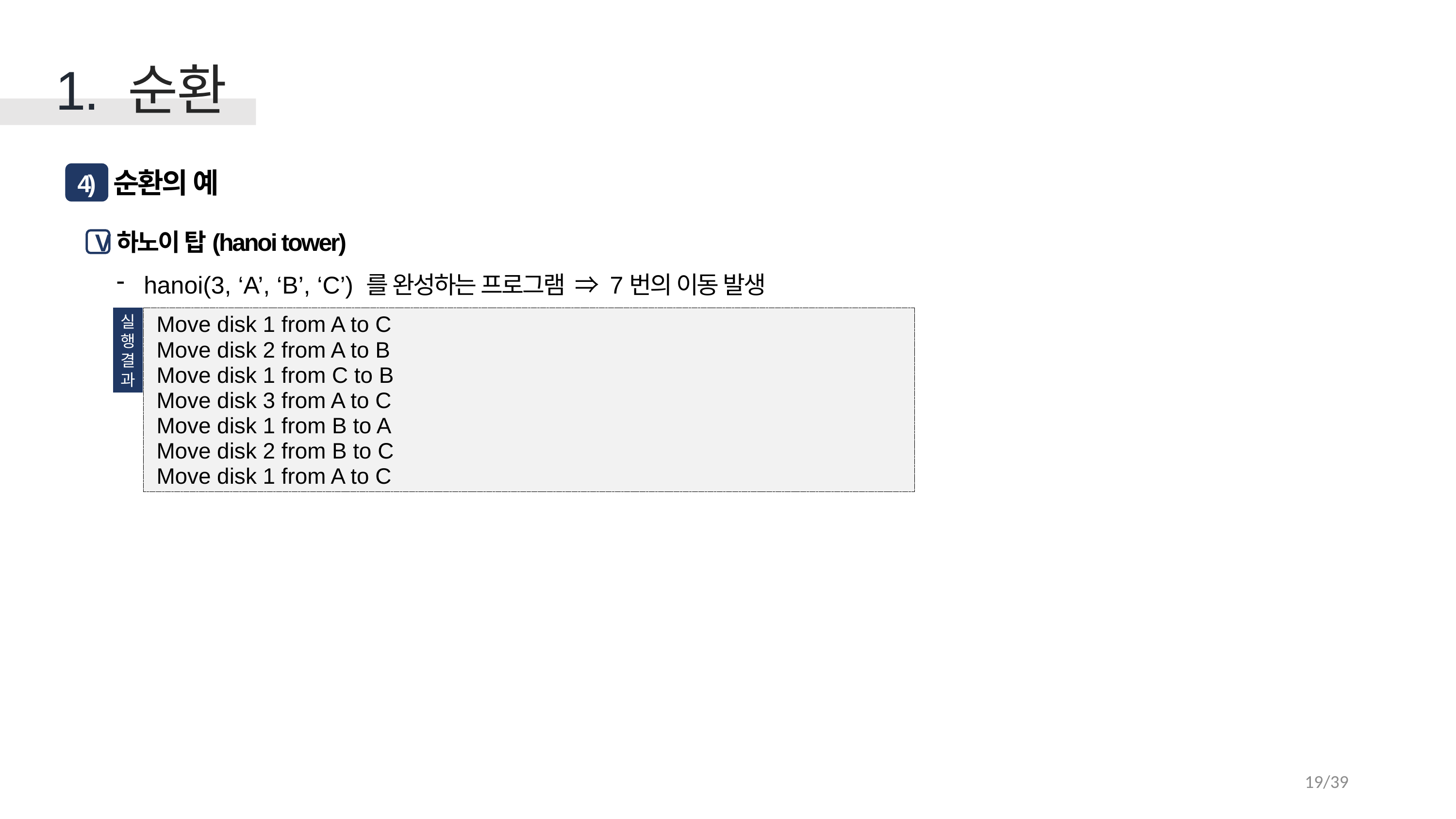

1. 순환

순환의 예
4)
하노이 탑(hanoi tower)
V
hanoi(3, ‘A’, ‘B’, ‘C’) 를 완성하는 프로그램  ⇒ 7번의 이동 발생
실
행
결
과
 Move disk 1 from A to C
 Move disk 2 from A to B
 Move disk 1 from C to B
 Move disk 3 from A to C
 Move disk 1 from B to A
 Move disk 2 from B to C
 Move disk 1 from A to C
19/39